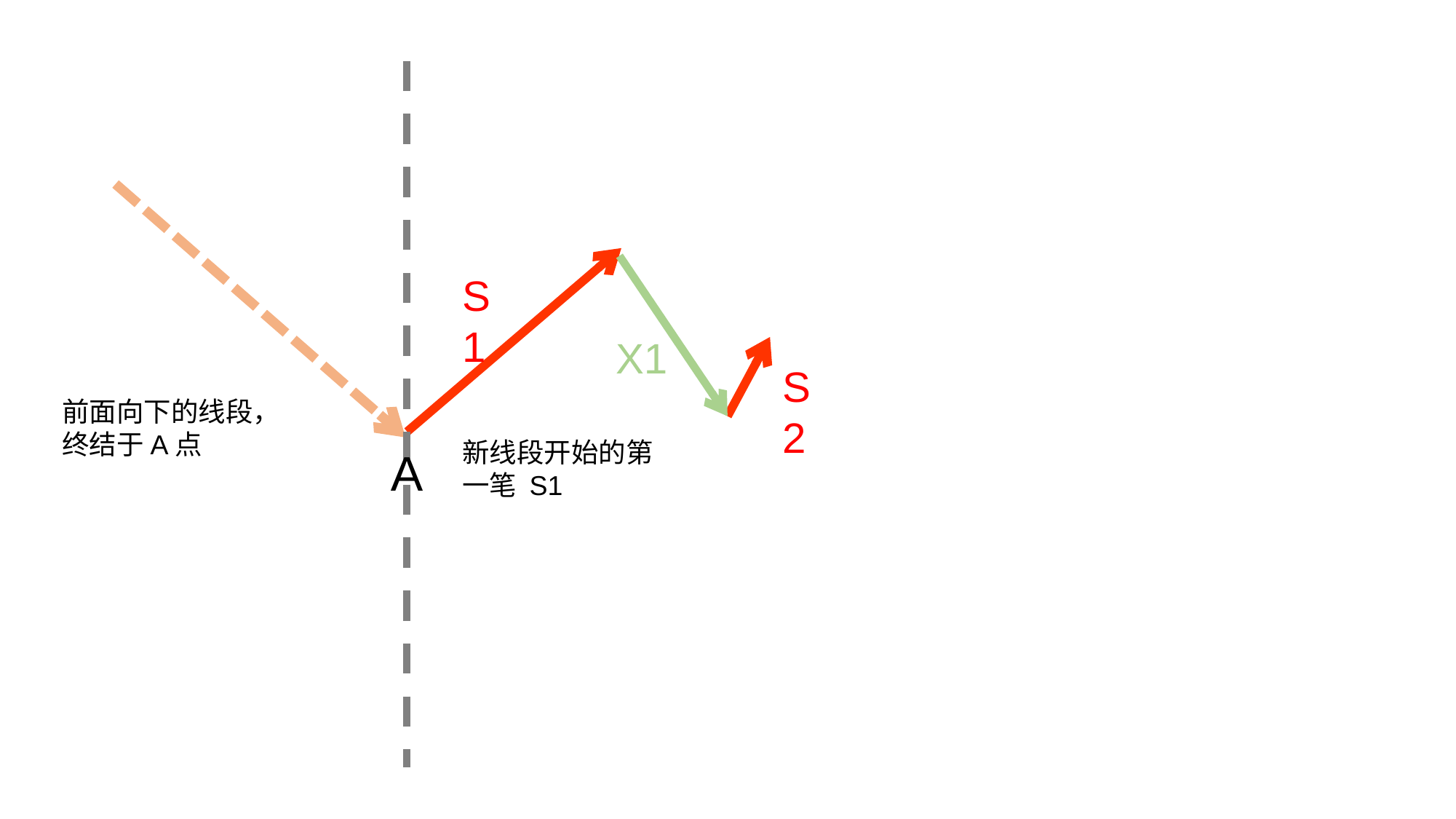

S1
X1
S2
前面向下的线段，终结于A点
新线段开始的第一笔 S1
A